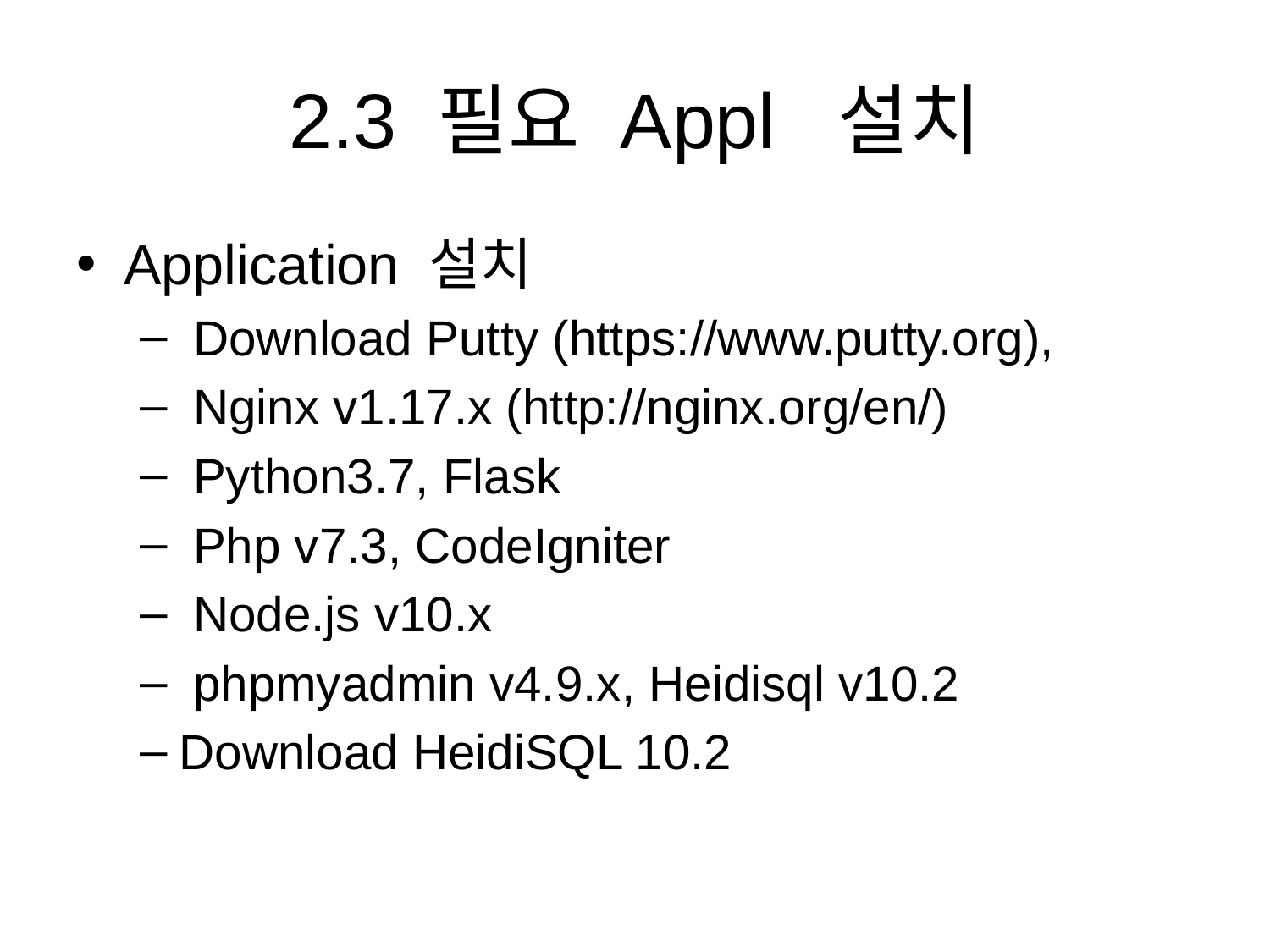

# 2.3 필요 Appl  설치
Application 설치
 Download Putty (https://www.putty.org),
 Nginx v1.17.x (http://nginx.org/en/)
 Python3.7, Flask
 Php v7.3, CodeIgniter
 Node.js v10.x
 phpmyadmin v4.9.x, Heidisql v10.2
Download HeidiSQL 10.2